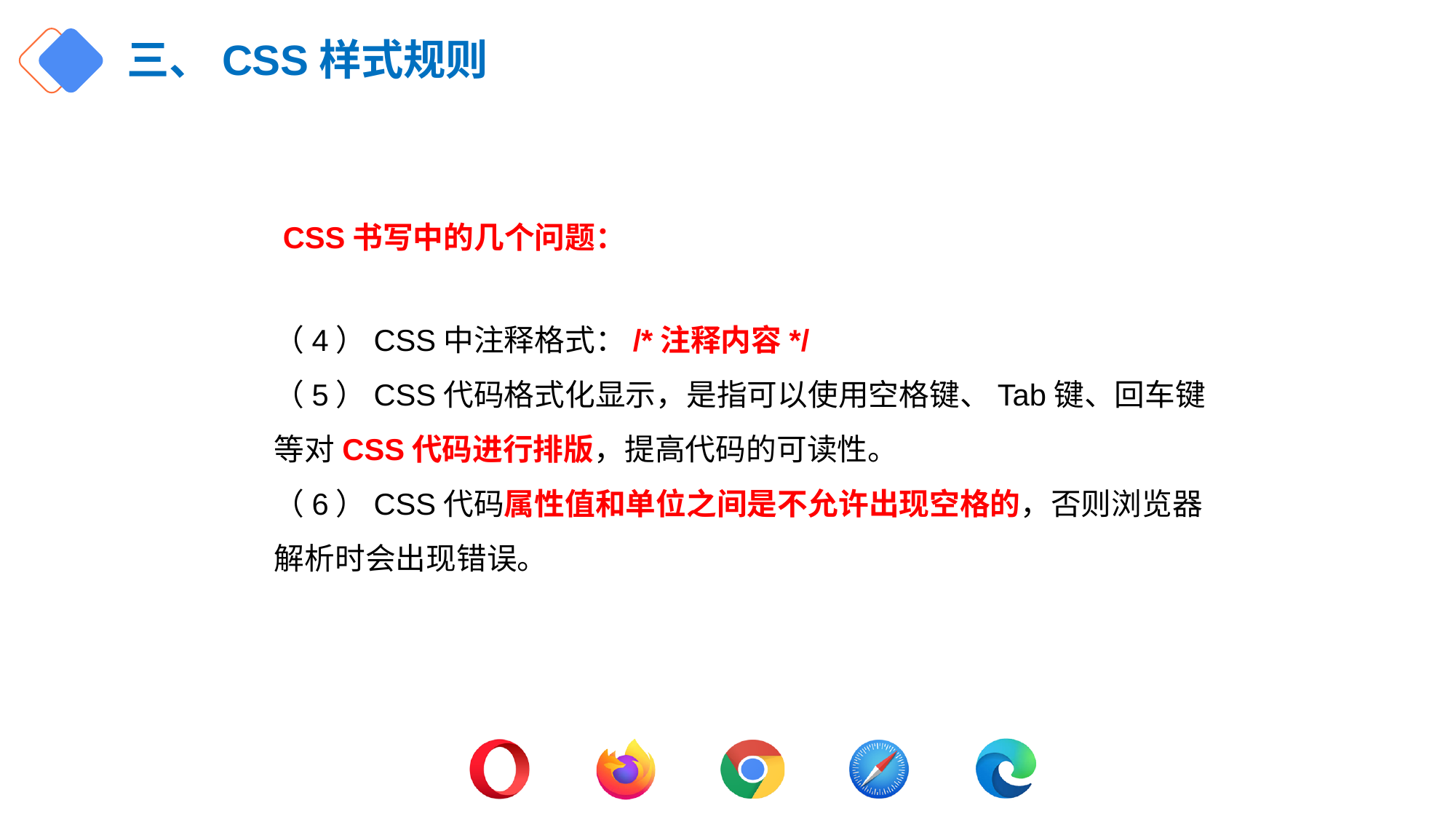

# 三、CSS样式规则

CSS书写中的几个问题：
（4）CSS中注释格式：/*注释内容*/
（5）CSS代码格式化显示，是指可以使用空格键、Tab键、回车键等对CSS代码进行排版，提高代码的可读性。
（6）CSS代码属性值和单位之间是不允许出现空格的，否则浏览器解析时会出现错误。